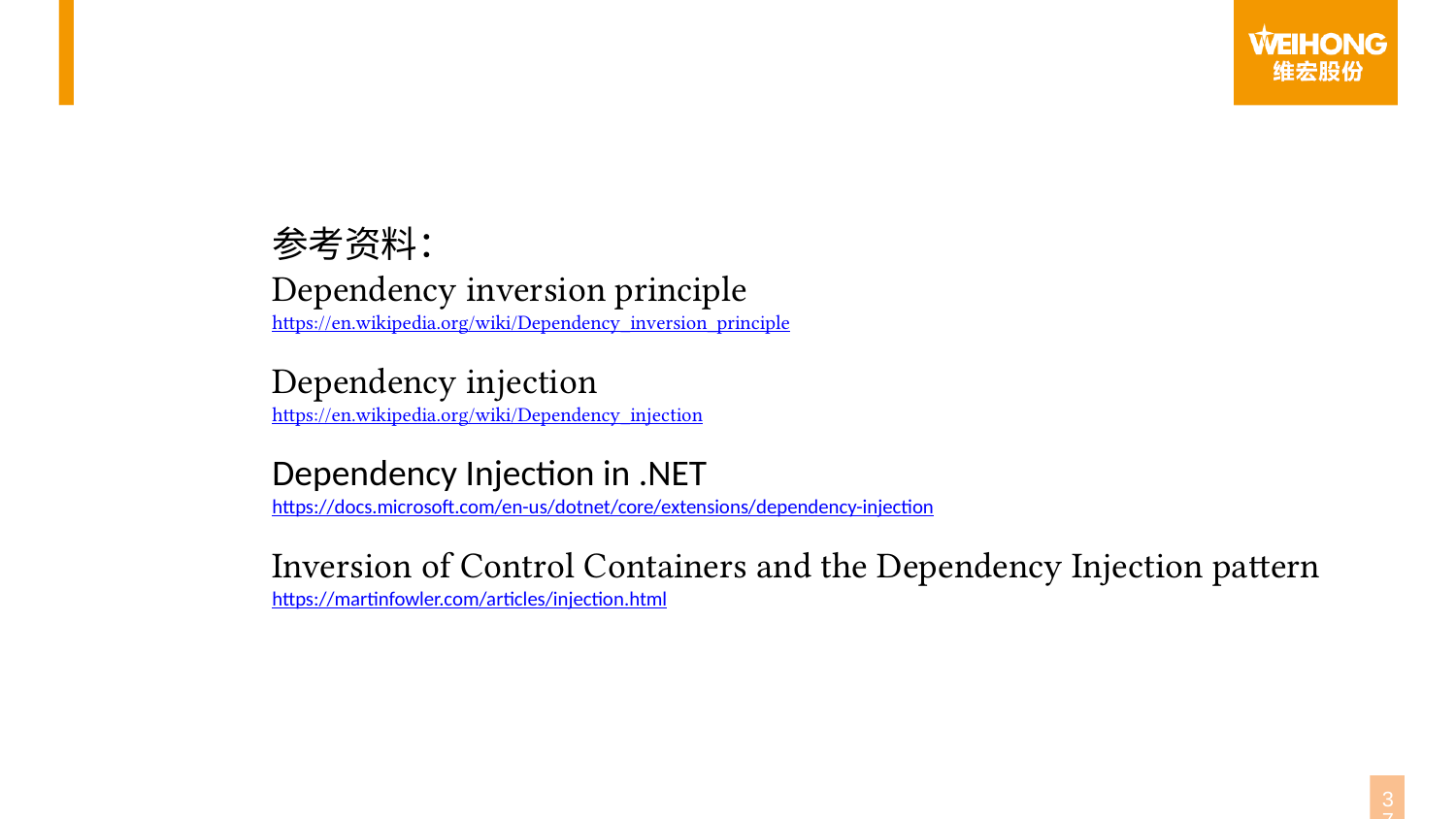

参考资料：
Dependency inversion principle
https://en.wikipedia.org/wiki/Dependency_inversion_principle

Dependency injection
https://en.wikipedia.org/wiki/Dependency_injection

Dependency Injection in .NET
https://docs.microsoft.com/en-us/dotnet/core/extensions/dependency-injection

Inversion of Control Containers and the Dependency Injection pattern
https://martinfowler.com/articles/injection.html